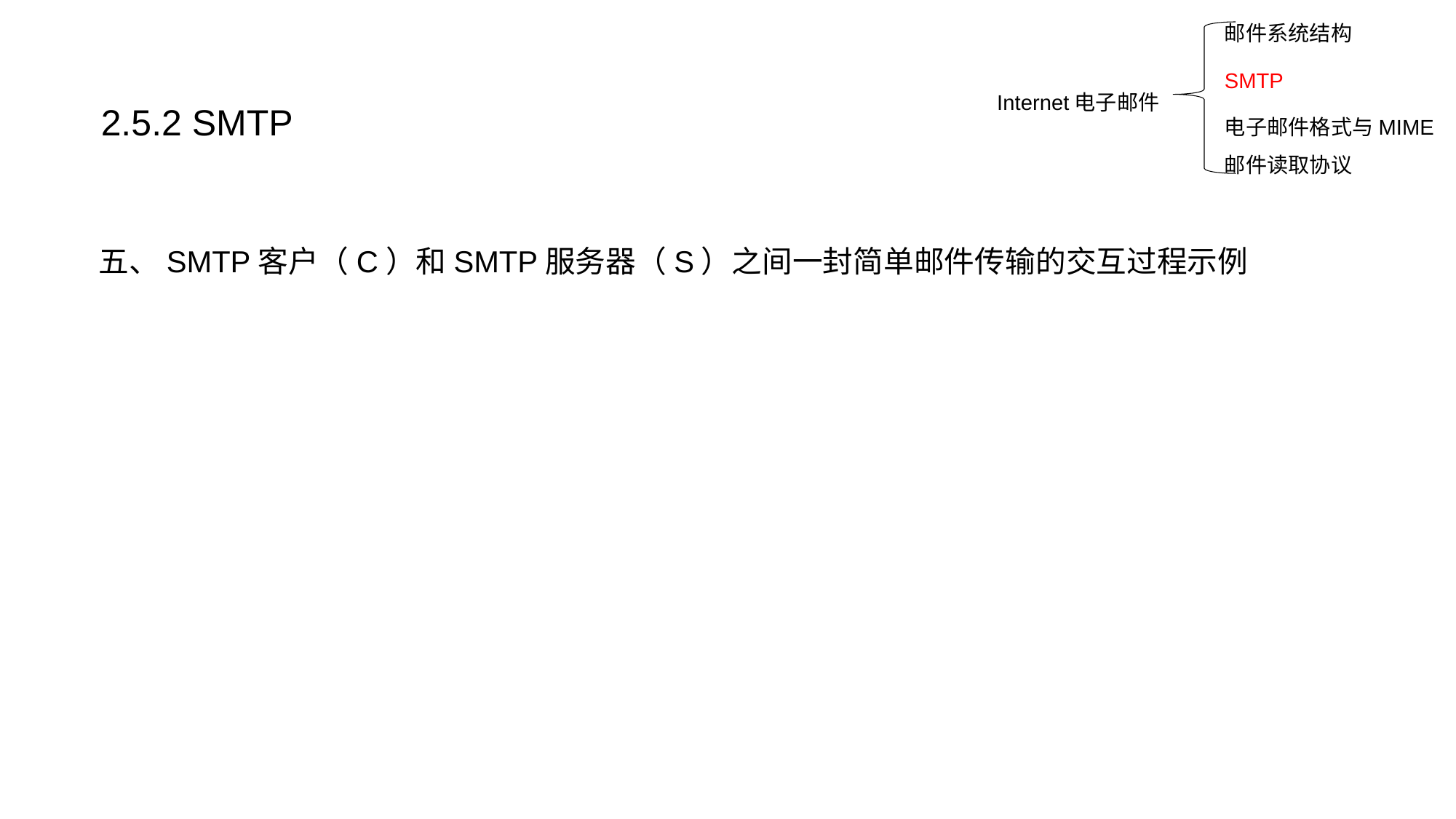

邮件系统结构

SMTP
2.5.2 SMTP
Internet电子邮件
电子邮件格式与MIME
邮件读取协议
五、SMTP客户（C）和SMTP服务器（S）之间一封简单邮件传输的交互过程示例